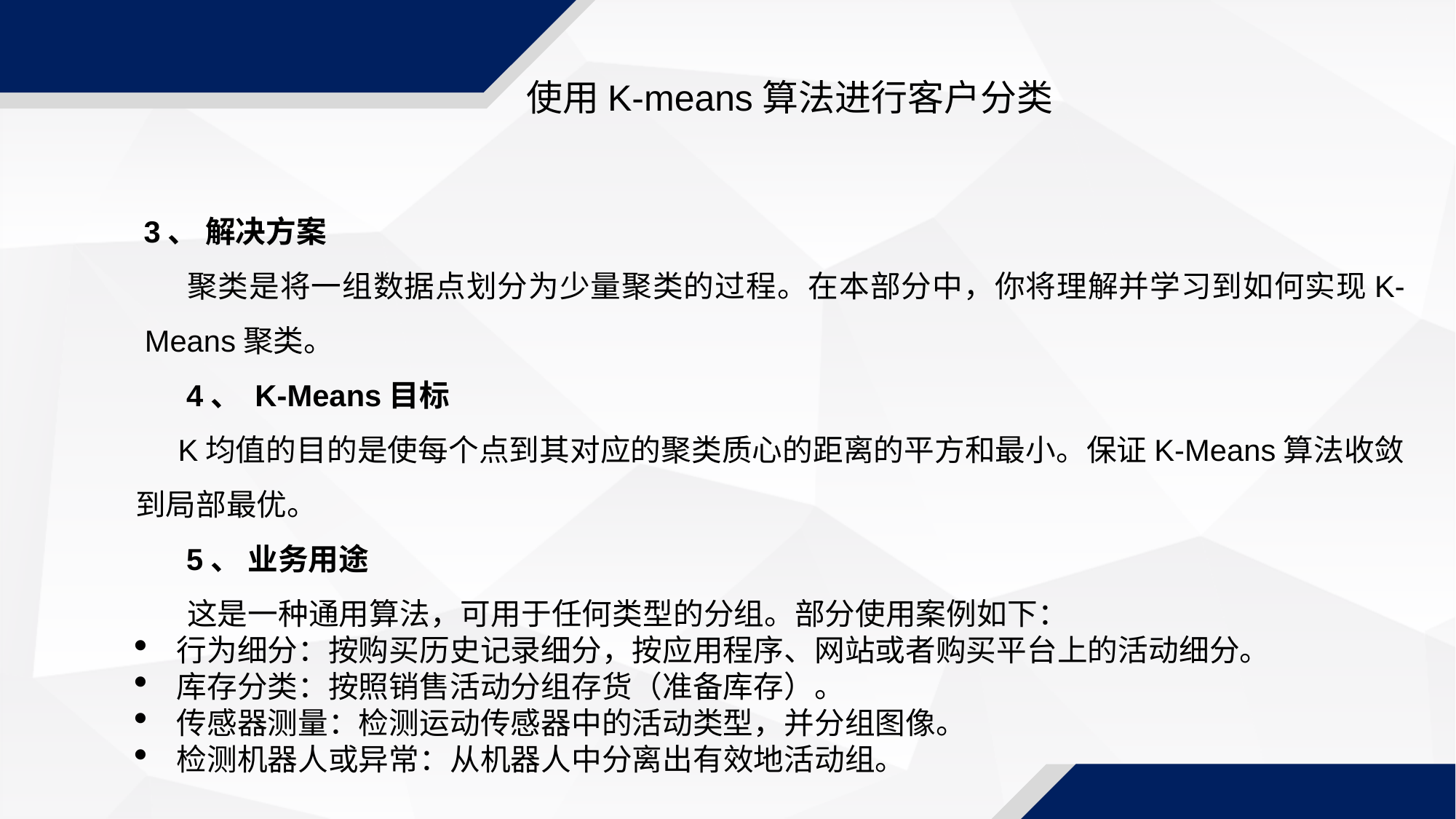

使用K-means算法进行客户分类
 3、 解决方案
聚类是将一组数据点划分为少量聚类的过程。在本部分中，你将理解并学习到如何实现K-Means聚类。
 4、 K-Means目标
K均值的目的是使每个点到其对应的聚类质心的距离的平方和最小。保证K-Means算法收敛到局部最优。
 5、 业务用途
这是一种通用算法，可用于任何类型的分组。部分使用案例如下：
行为细分：按购买历史记录细分，按应用程序、网站或者购买平台上的活动细分。
库存分类：按照销售活动分组存货（准备库存）。
传感器测量：检测运动传感器中的活动类型，并分组图像。
检测机器人或异常：从机器人中分离出有效地活动组。